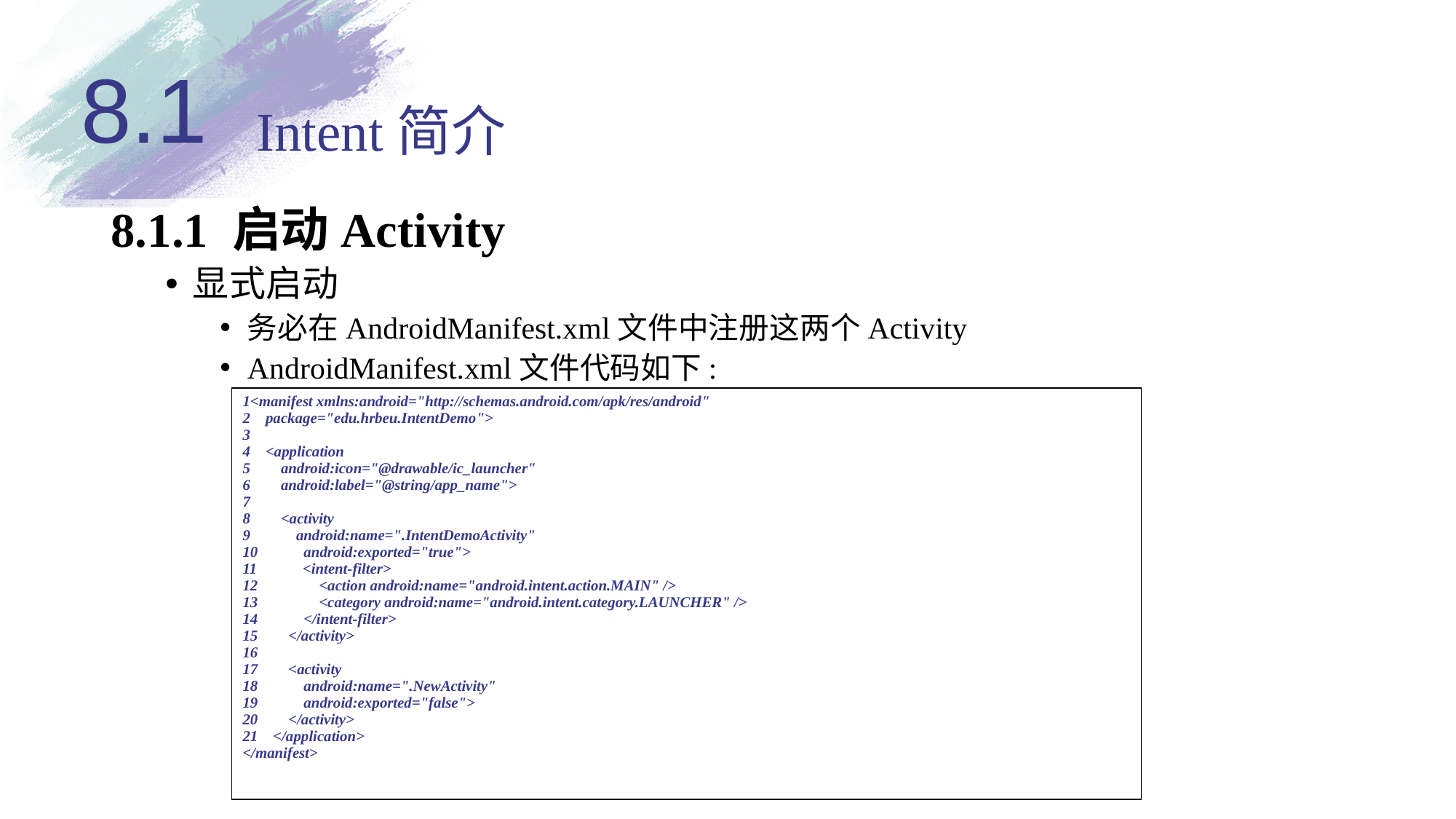

8.1
# Intent简介
8.1.1 启动Activity
显式启动
务必在AndroidManifest.xml文件中注册这两个Activity
AndroidManifest.xml文件代码如下:
| 1<manifest xmlns:android="http://schemas.android.com/apk/res/android" 2 package="edu.hrbeu.IntentDemo"> 3 4 <application 5 android:icon="@drawable/ic\_launcher" 6 android:label="@string/app\_name"> 7 8 <activity 9 android:name=".IntentDemoActivity" 10 android:exported="true"> 11 <intent-filter> 12 <action android:name="android.intent.action.MAIN" /> 13 <category android:name="android.intent.category.LAUNCHER" /> 14 </intent-filter> 15 </activity> 16 17 <activity 18 android:name=".NewActivity" 19 android:exported="false"> 20 </activity> 21 </application> </manifest> |
| --- |